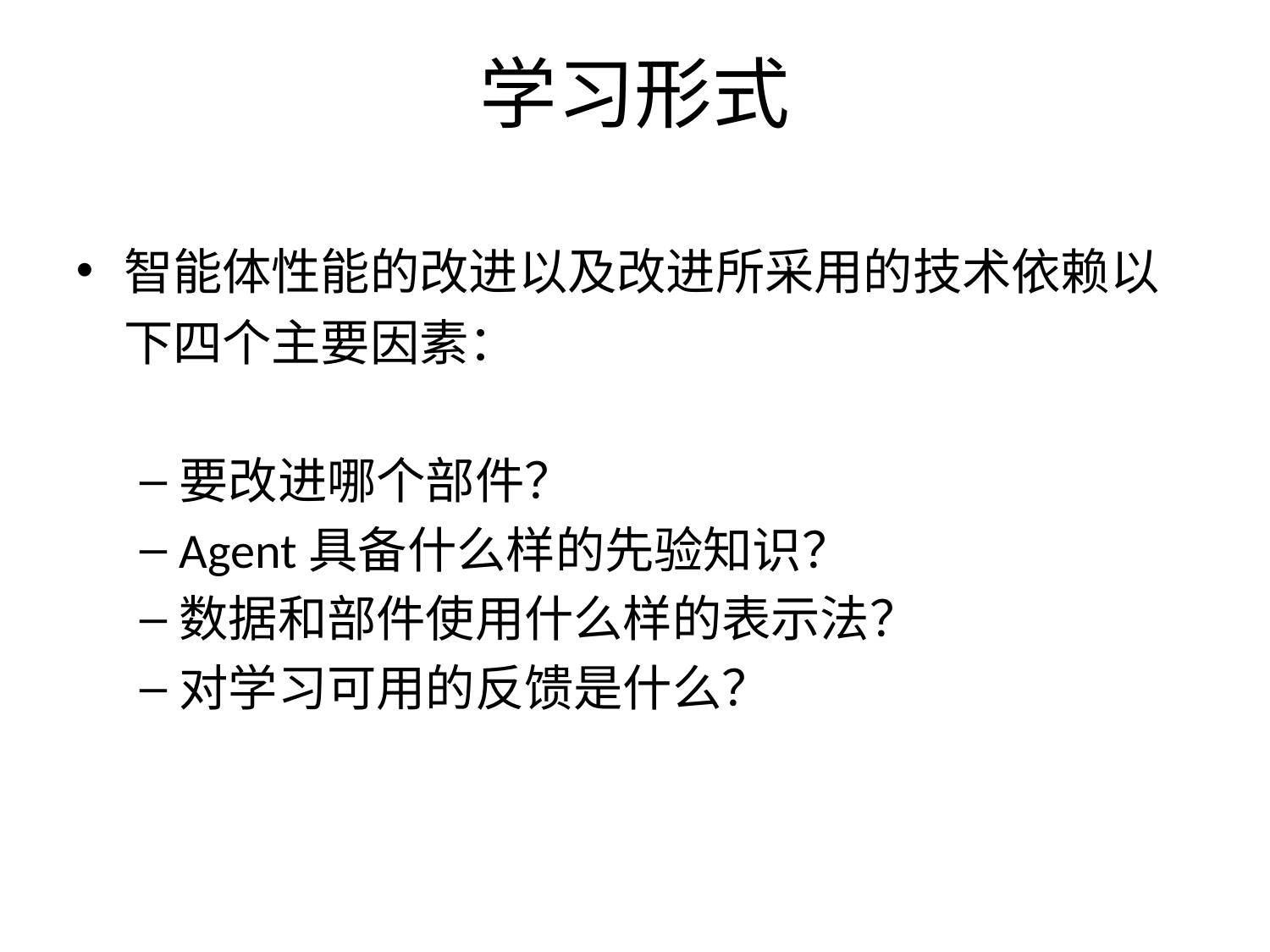

学习形式
智能体性能的改进以及改进所采用的技术依赖以下四个主要因素：

要改进哪个部件？
Agent具备什么样的先验知识？
数据和部件使用什么样的表示法？
对学习可用的反馈是什么？